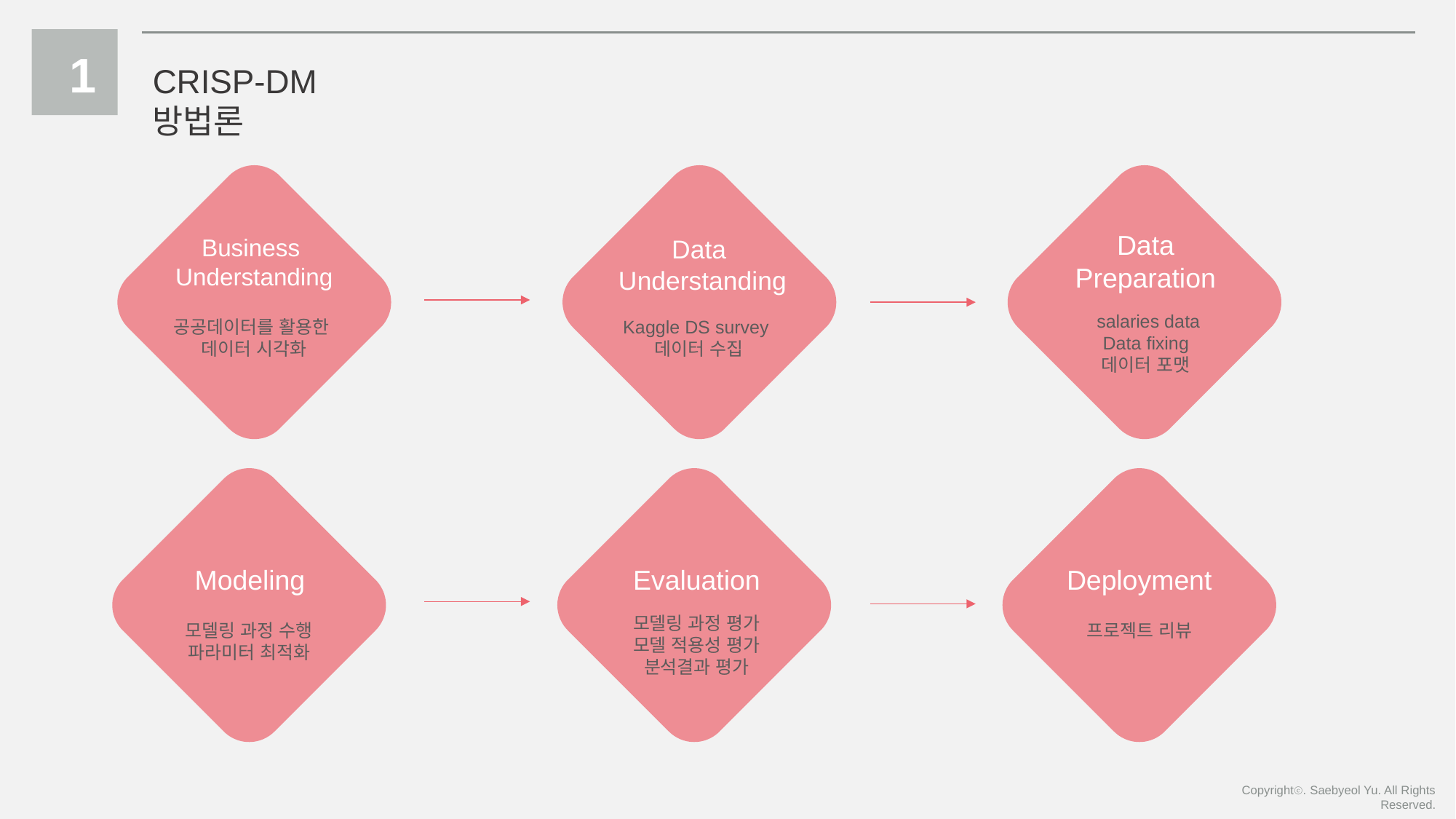

Step6
Step4
Step5
Step3
Step2
Step1

1
CRISP-DM 방법론

Data
Preparation
Business
Understanding
Data
Understanding
 salaries data
Data fixing
데이터 포맷

공공데이터를 활용한
데이터 시각화
Kaggle DS survey
데이터 수집

Modeling
Evaluation
Deployment
모델링 과정 평가
모델 적용성 평가
분석결과 평가

모델링 과정 수행
파라미터 최적화
프로젝트 리뷰